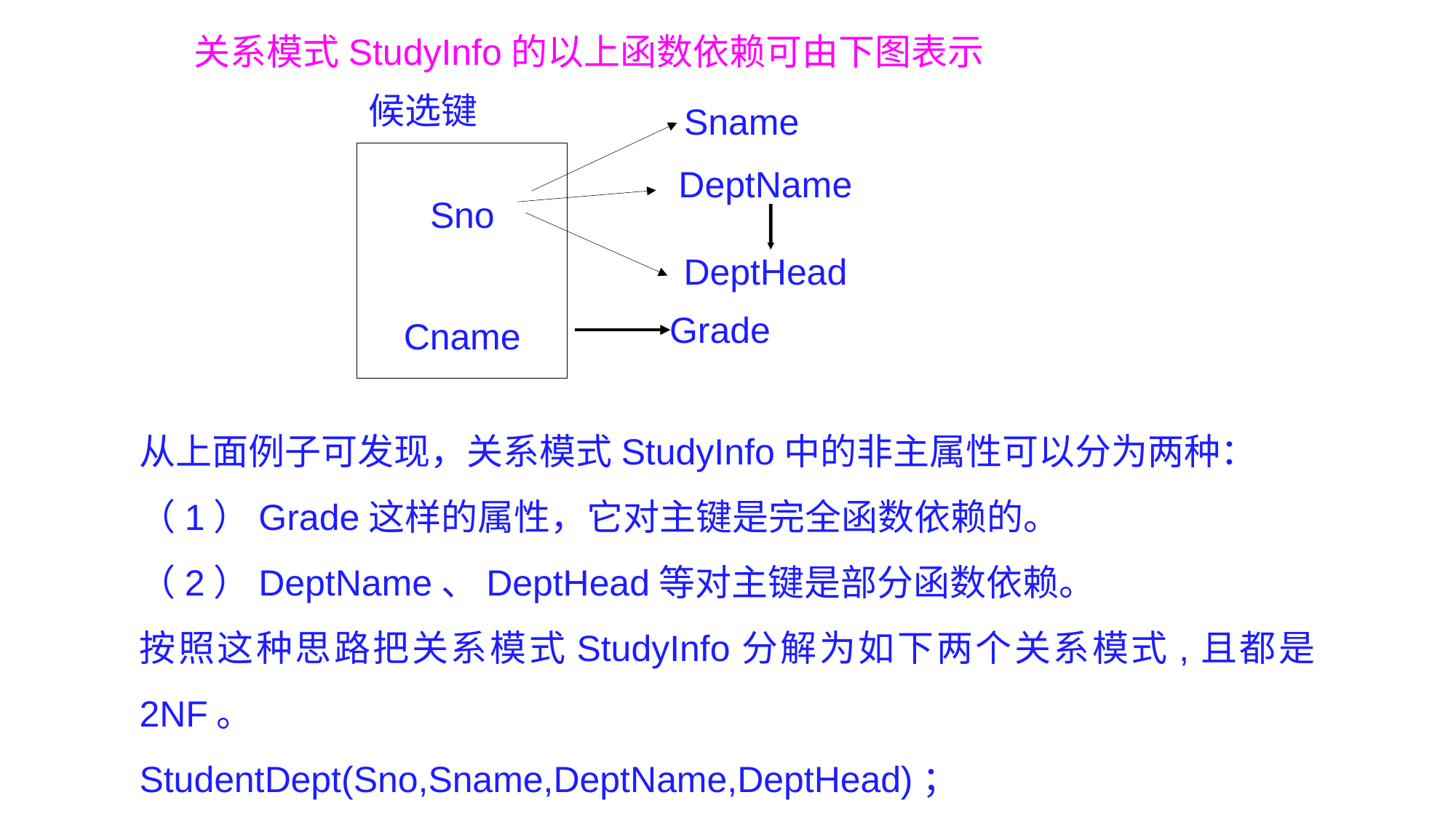

关系模式StudyInfo的以上函数依赖可由下图表示
候选键
Sname

Sno

Cname
DeptName

DeptHead
      Grade
从上面例子可发现，关系模式StudyInfo中的非主属性可以分为两种：
（1）Grade这样的属性，它对主键是完全函数依赖的。
（2）DeptName、DeptHead等对主键是部分函数依赖。
按照这种思路把关系模式StudyInfo分解为如下两个关系模式,且都是2NF。
StudentDept(Sno,Sname,DeptName,DeptHead)；
Reports(Sno,Cname,Grade)；